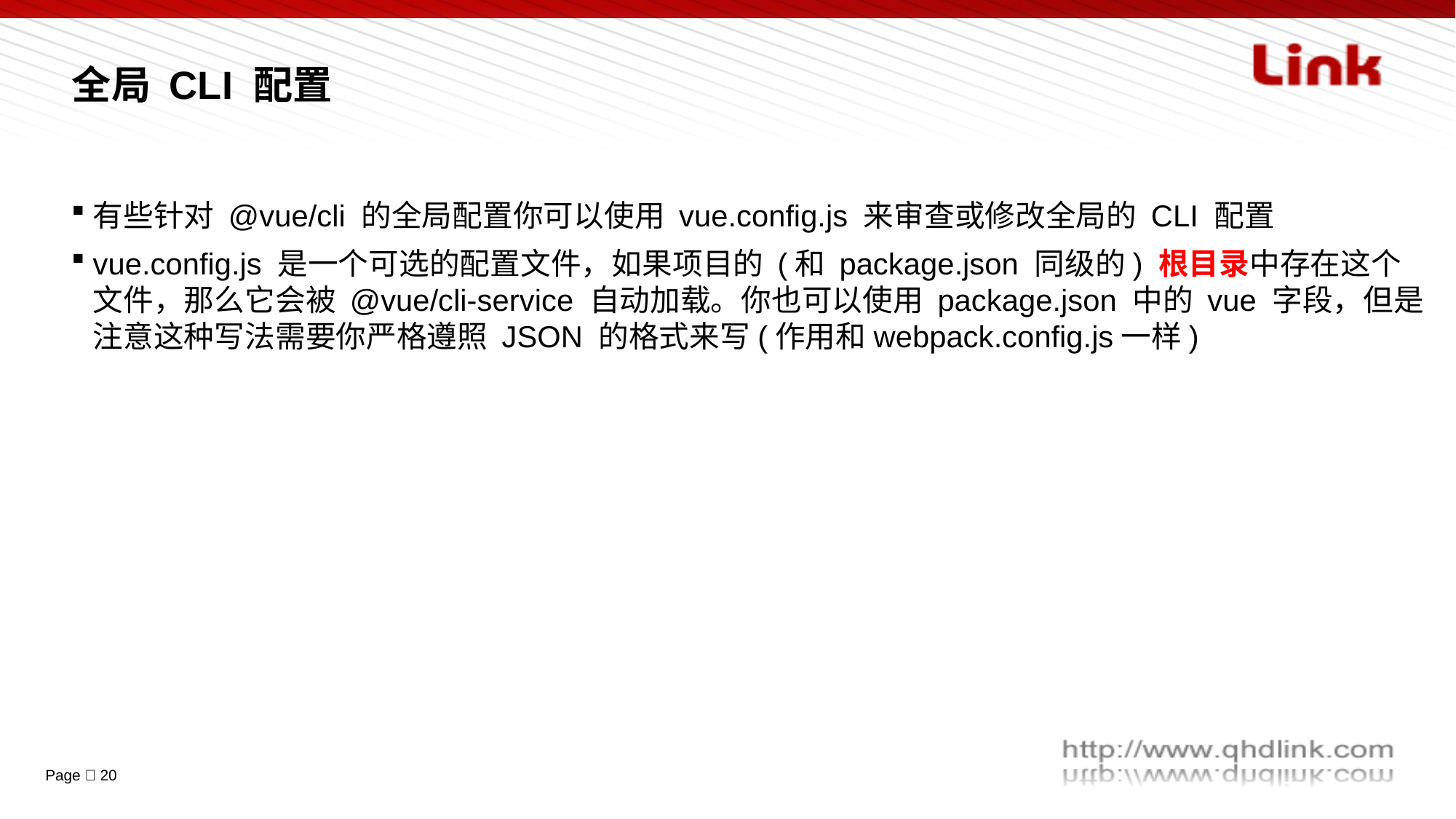

# 全局 CLI 配置
有些针对 @vue/cli 的全局配置你可以使用 vue.config.js 来审查或修改全局的 CLI 配置
vue.config.js 是一个可选的配置文件，如果项目的 (和 package.json 同级的) 根目录中存在这个文件，那么它会被 @vue/cli-service 自动加载。你也可以使用 package.json 中的 vue 字段，但是注意这种写法需要你严格遵照 JSON 的格式来写(作用和webpack.config.js一样)